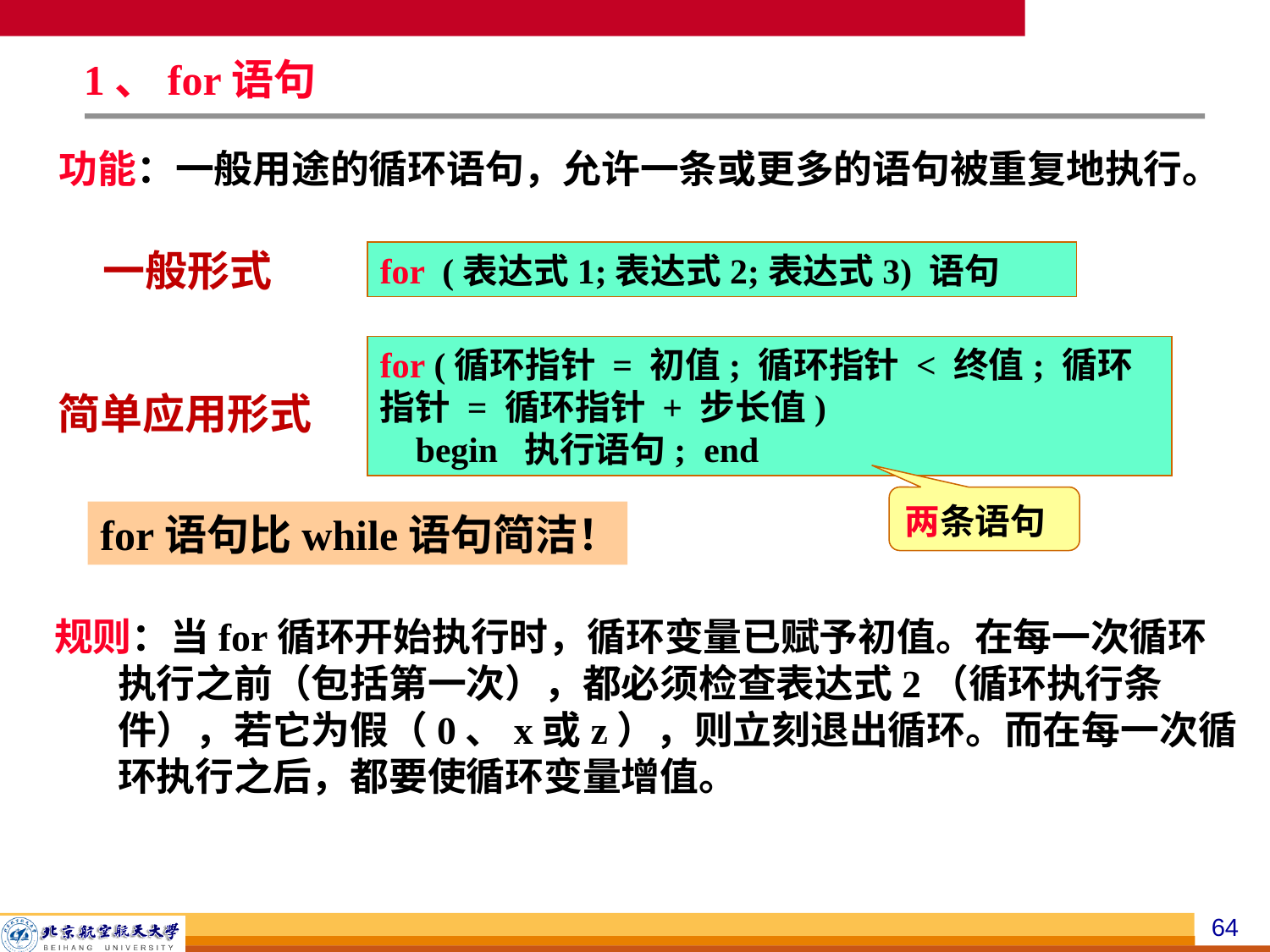

# 1、for语句
功能：一般用途的循环语句，允许一条或更多的语句被重复地执行。
一般形式
for  (表达式1;表达式2;表达式3) 语句
for (循环指针 = 初值; 循环指针 < 终值; 循环指针 = 循环指针 + 步长值)
    begin  执行语句;  end
简单应用形式
两条语句
for语句比while语句简洁！
规则：当for循环开始执行时，循环变量已赋予初值。在每一次循环执行之前（包括第一次），都必须检查表达式2（循环执行条件），若它为假（0、x或z），则立刻退出循环。而在每一次循环执行之后，都要使循环变量增值。